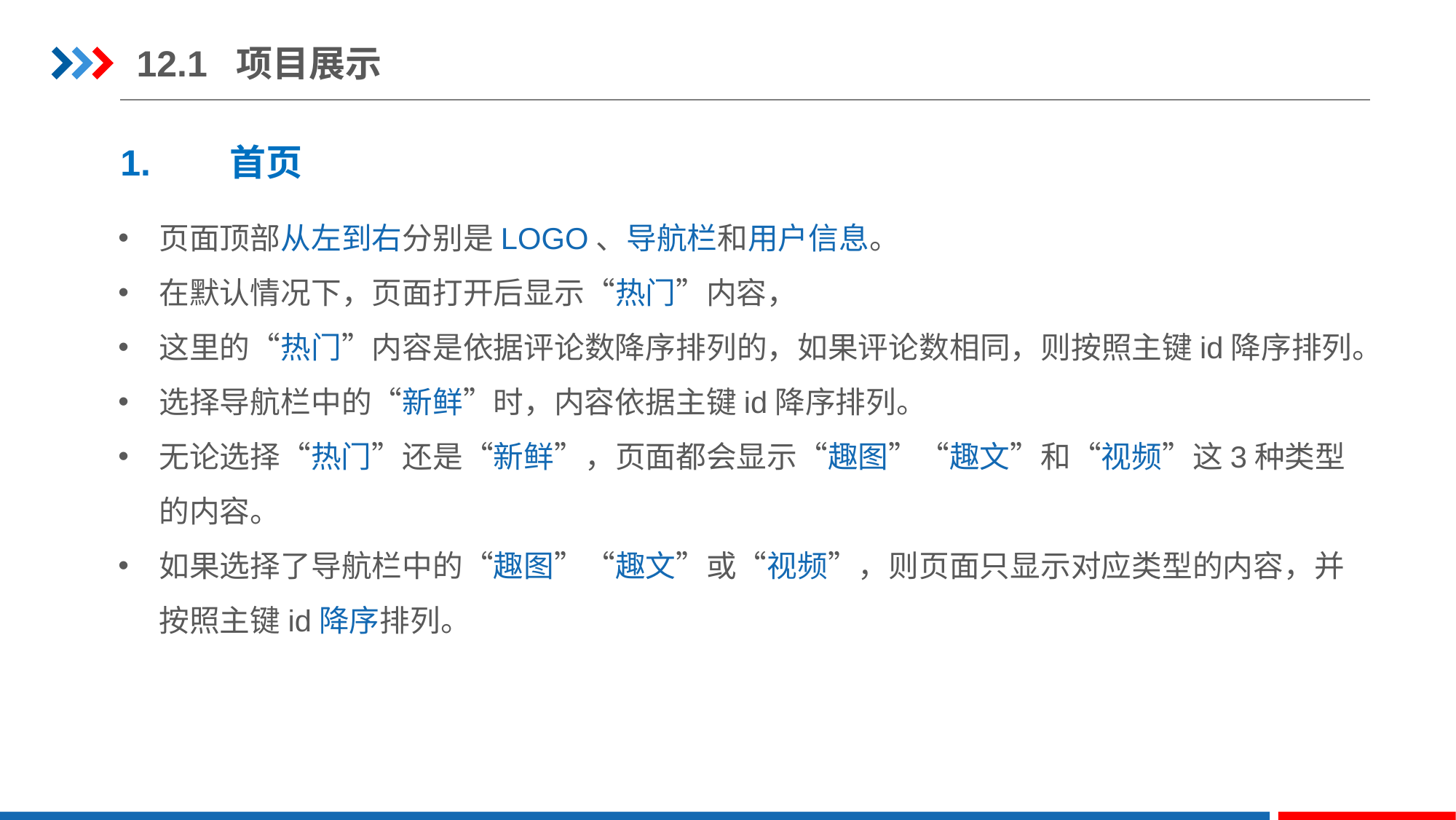

12.1  项目展示
1.	首页
页面顶部从左到右分别是LOGO、导航栏和用户信息。
在默认情况下，页面打开后显示“热门”内容，
这里的“热门”内容是依据评论数降序排列的，如果评论数相同，则按照主键id降序排列。
选择导航栏中的“新鲜”时，内容依据主键id降序排列。
无论选择“热门”还是“新鲜”，页面都会显示“趣图”“趣文”和“视频”这3种类型的内容。
如果选择了导航栏中的“趣图”“趣文”或“视频”，则页面只显示对应类型的内容，并按照主键id降序排列。